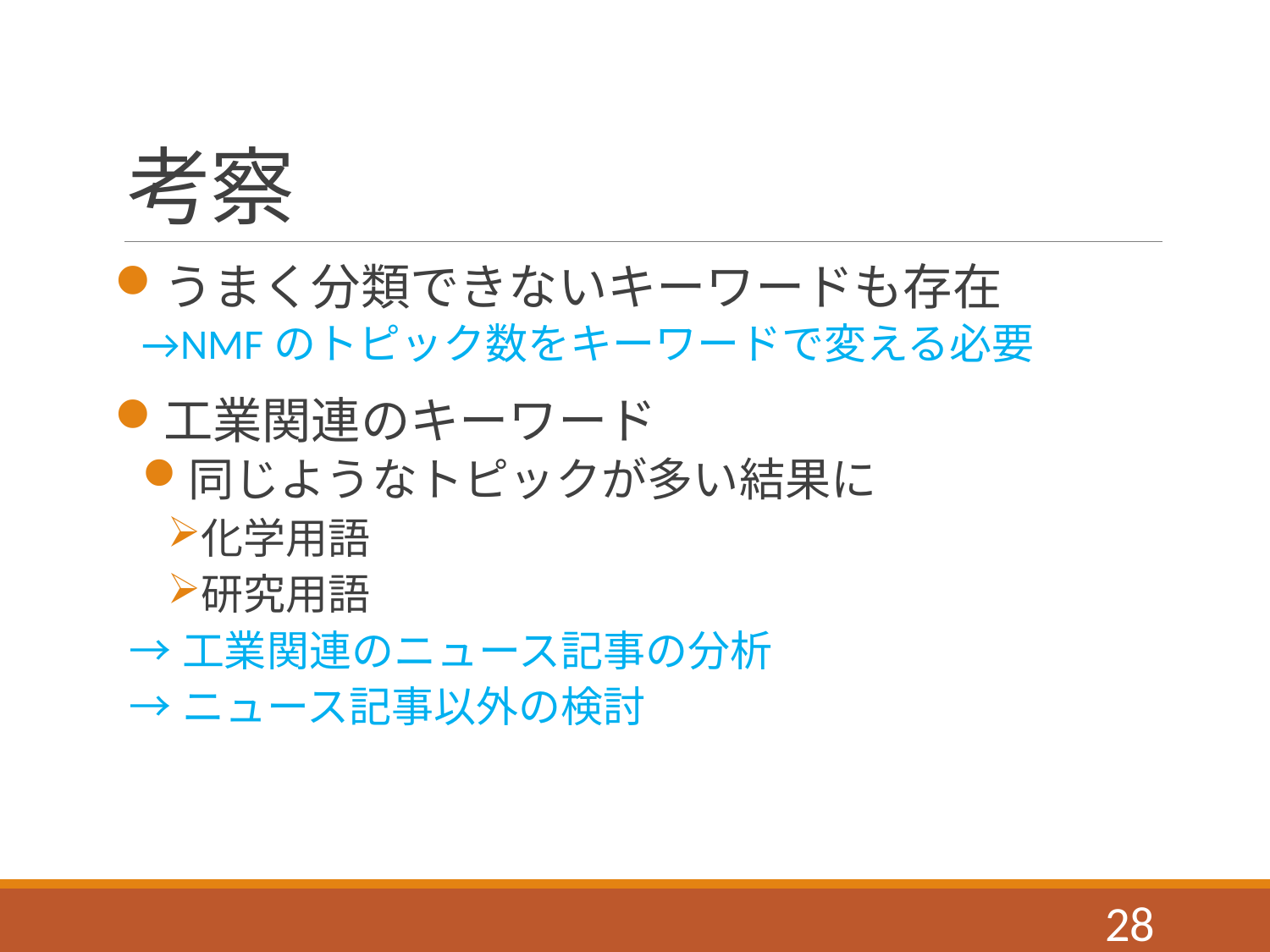

# 考察
うまく分類できないキーワードも存在
→NMFのトピック数をキーワードで変える必要
工業関連のキーワード
同じようなトピックが多い結果に
化学用語
研究用語
→工業関連のニュース記事の分析
→ニュース記事以外の検討

28